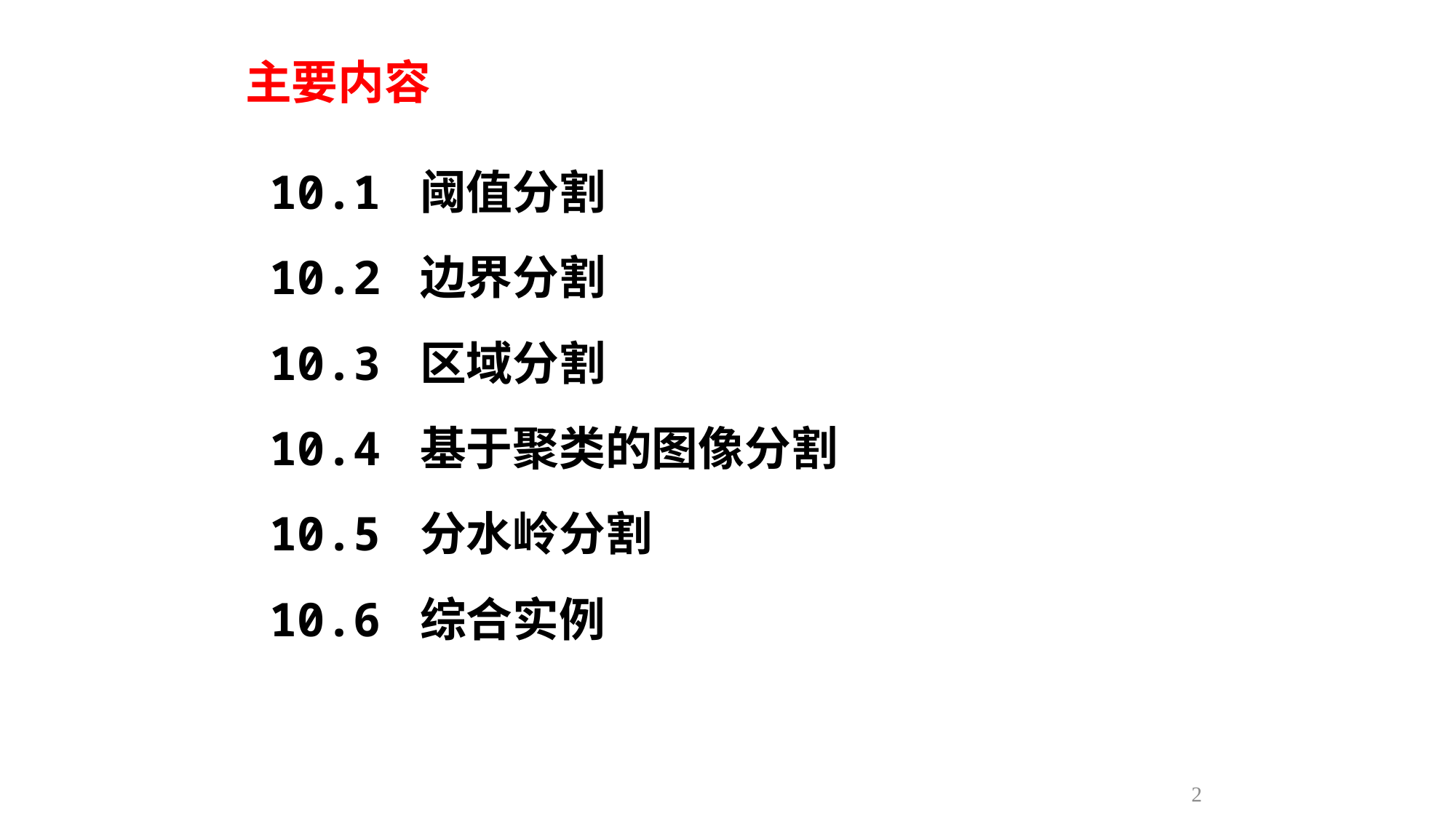

主要内容
10.1 阈值分割
10.2 边界分割
10.3 区域分割
10.4 基于聚类的图像分割
10.5 分水岭分割
10.6 综合实例
2